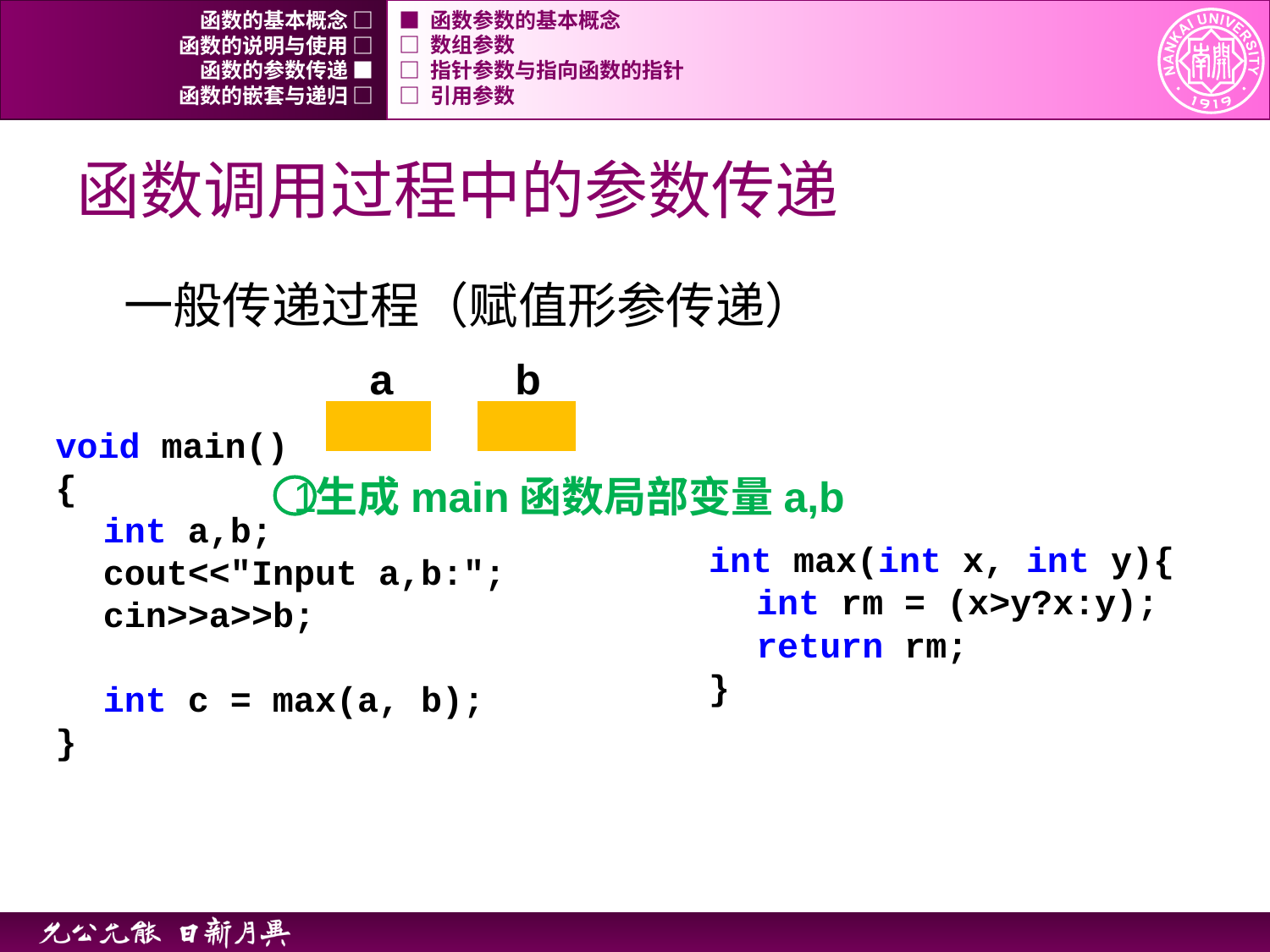

函数的基本概念 □
■ 函数参数的基本概念
函数的说明与使用 □
□ 数组参数
函数的参数传递 ■
□ 指针参数与指向函数的指针
函数的嵌套与递归 □
□ 引用参数
# 函数调用过程中的参数传递
一般传递过程（赋值形参传递）
a
b
|  |
| --- |
|  |
| --- |
void main()
{
	int a,b;
	cout<<"Input a,b:";
	cin>>a>>b;

	int c = max(a, b);
}

生成main函数局部变量a,b
1
int max(int x, int y){
	int rm = (x>y?x:y);
	return rm;
}